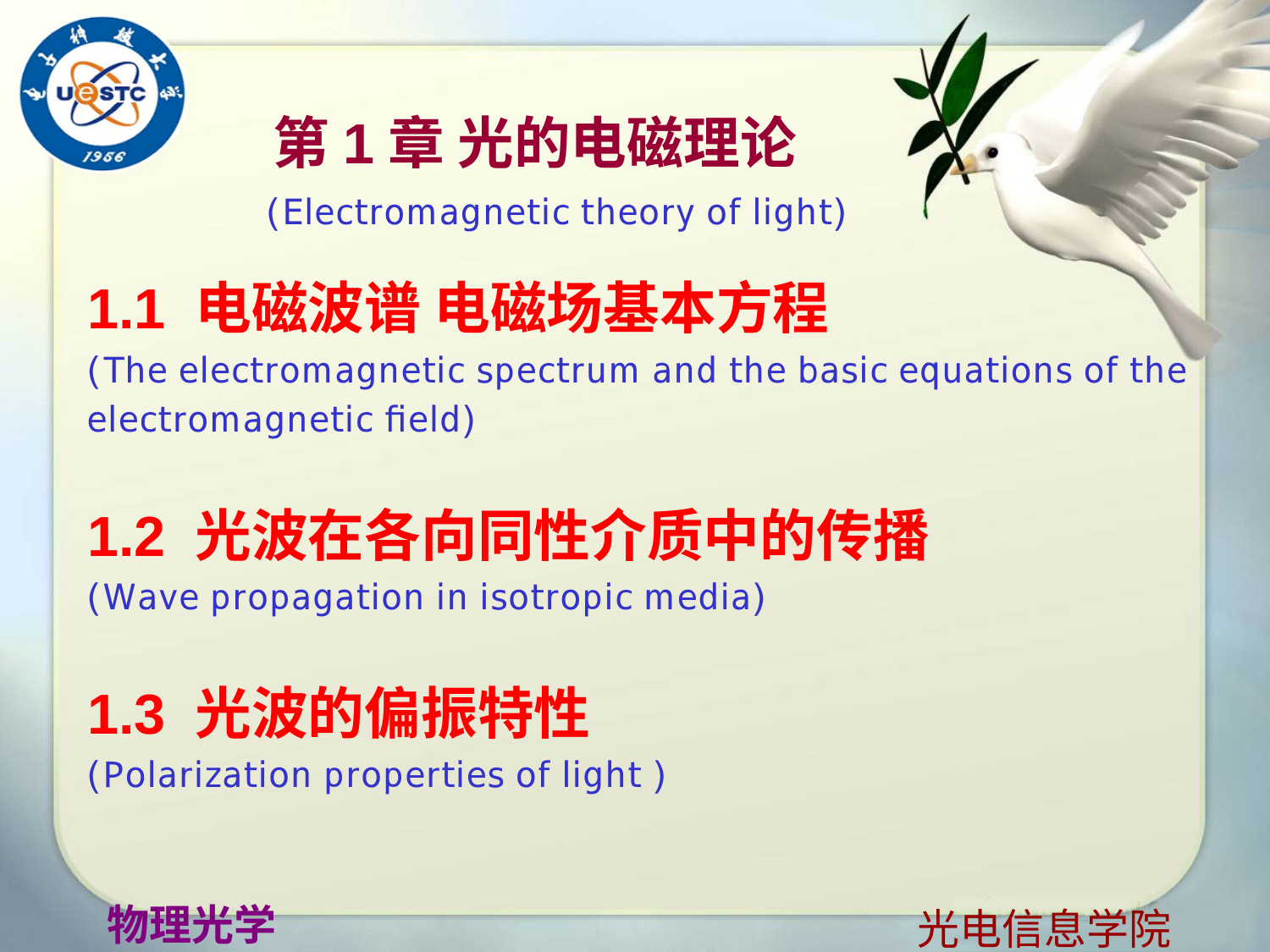

# 第1章 光的电磁理论
(Electromagnetic theory of light)
1.1 电磁波谱 电磁场基本方程
(The electromagnetic spectrum and the basic equations of the
electromagnetic field)

1.2 光波在各向同性介质中的传播
(Wave propagation in isotropic media)

1.3 光波的偏振特性
(Polarization properties of light )